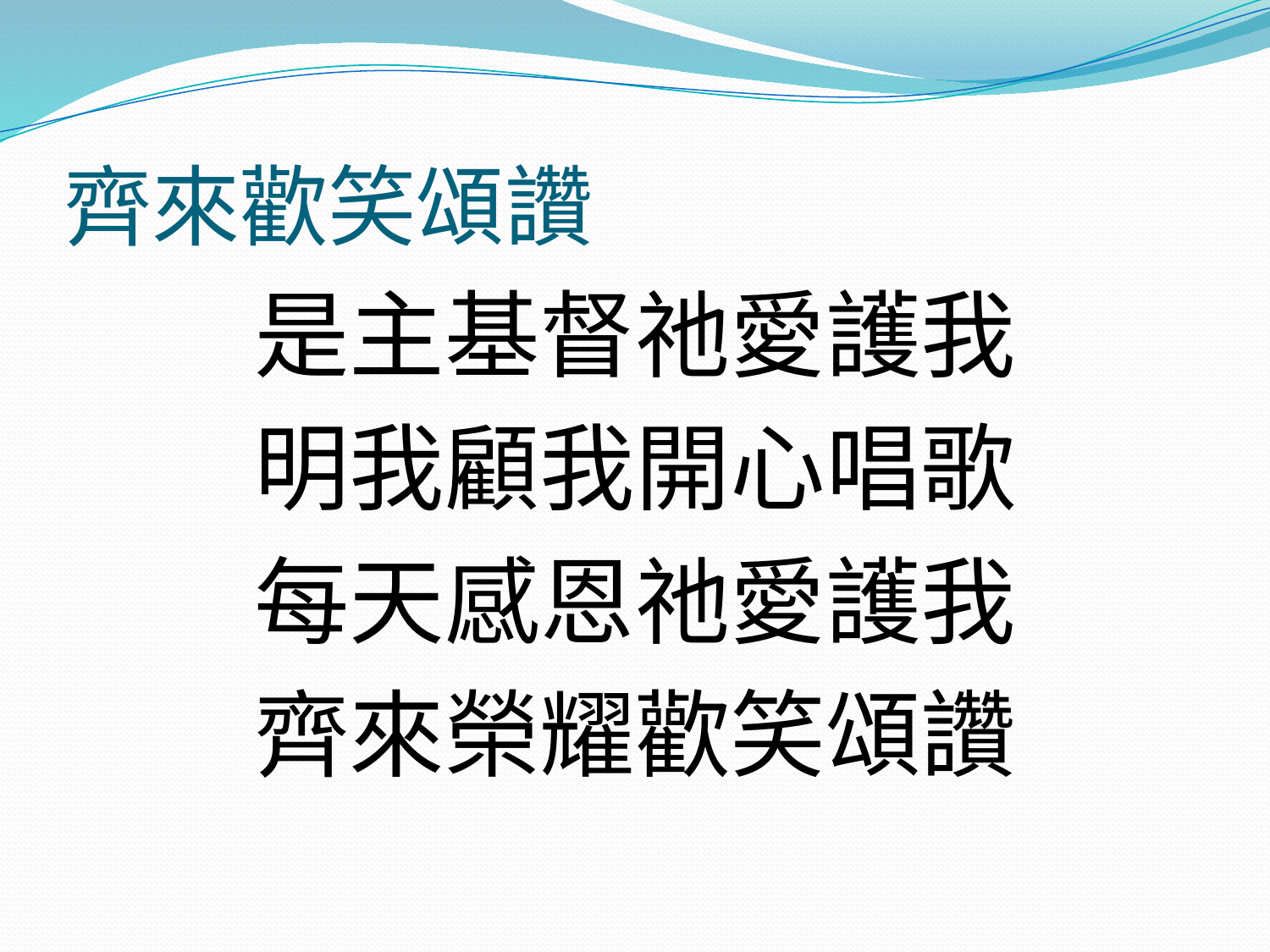

# 齊來歡笑頌讚
是主基督祂愛護我
明我顧我開心唱歌
每天感恩祂愛護我
齊來榮耀歡笑頌讚